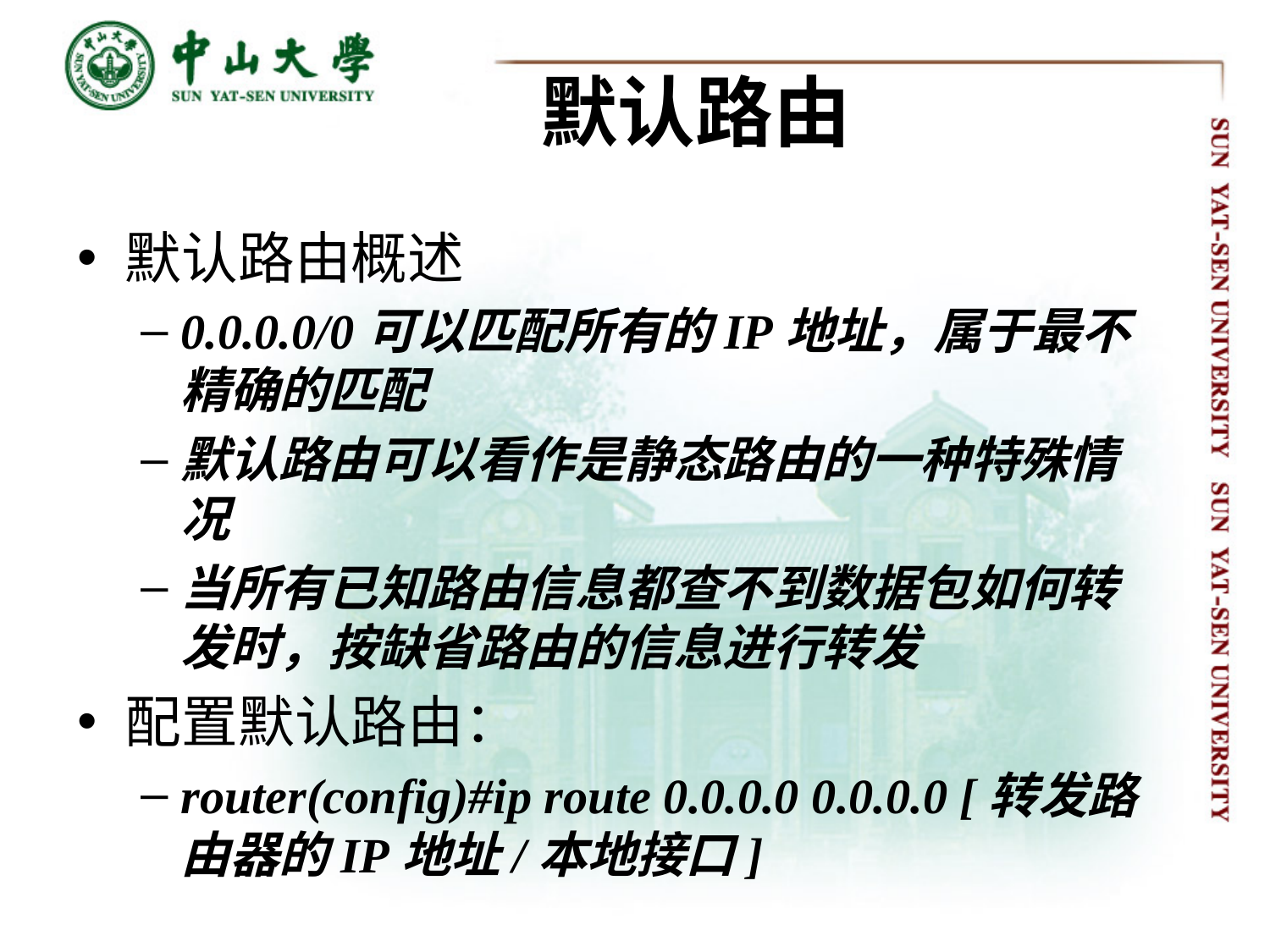

默认路由
默认路由概述
0.0.0.0/0可以匹配所有的IP地址，属于最不精确的匹配
默认路由可以看作是静态路由的一种特殊情况
当所有已知路由信息都查不到数据包如何转发时，按缺省路由的信息进行转发
配置默认路由：
router(config)#ip route 0.0.0.0 0.0.0.0 [转发路由器的IP地址/本地接口]